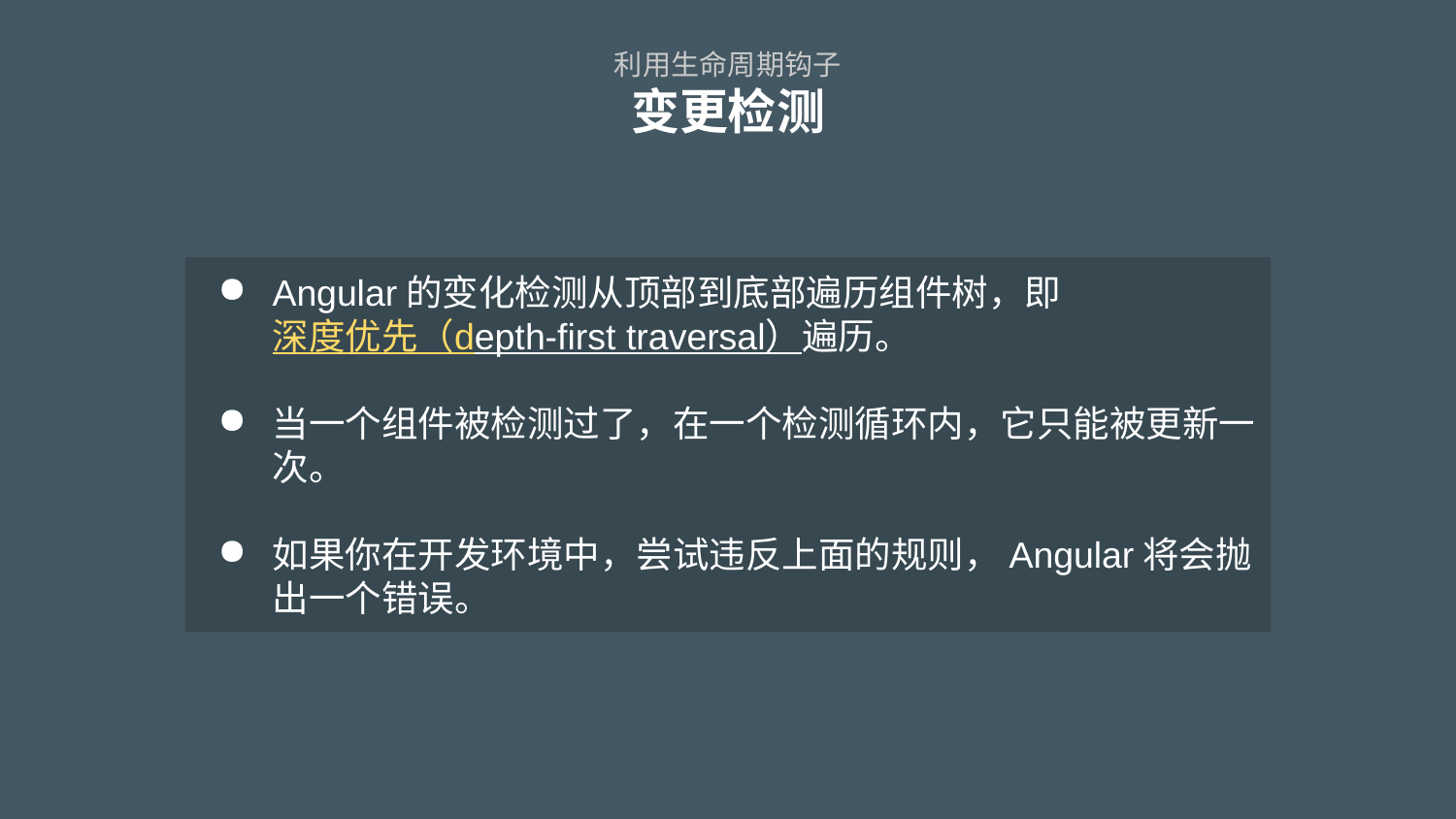

# 利用生命周期钩子 变更检测
Angular的变化检测从顶部到底部遍历组件树，即深度优先（depth-first traversal）遍历。
当一个组件被检测过了，在一个检测循环内，它只能被更新一次。
如果你在开发环境中，尝试违反上面的规则，Angular将会抛出一个错误。